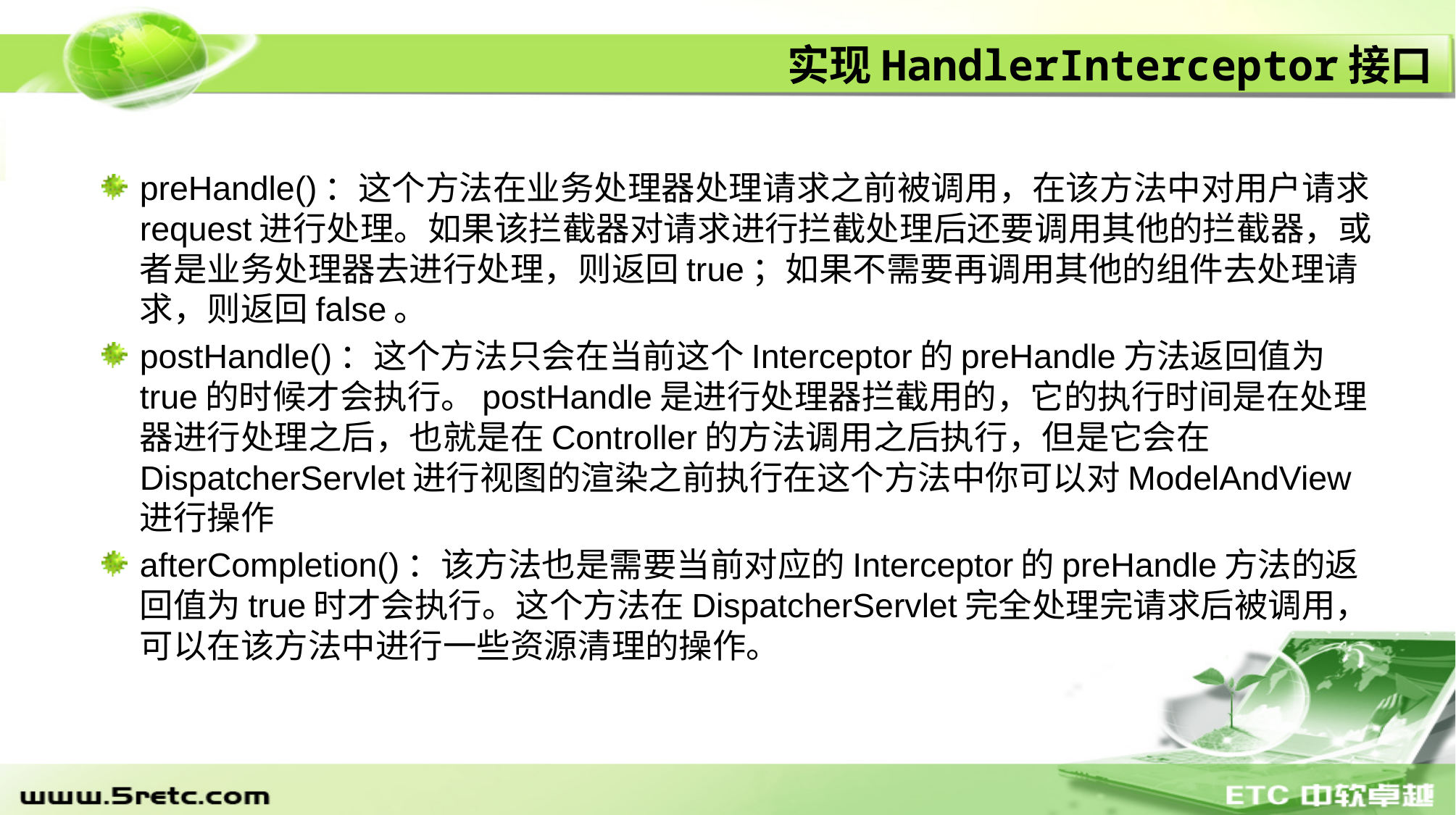

# 实现HandlerInterceptor接口
preHandle()：这个方法在业务处理器处理请求之前被调用，在该方法中对用户请求request进行处理。如果该拦截器对请求进行拦截处理后还要调用其他的拦截器，或者是业务处理器去进行处理，则返回true；如果不需要再调用其他的组件去处理请求，则返回false。
postHandle()：这个方法只会在当前这个Interceptor的preHandle方法返回值为true的时候才会执行。postHandle是进行处理器拦截用的，它的执行时间是在处理器进行处理之后，也就是在Controller的方法调用之后执行，但是它会在DispatcherServlet进行视图的渲染之前执行在这个方法中你可以对ModelAndView进行操作
afterCompletion()：该方法也是需要当前对应的Interceptor的preHandle方法的返回值为true时才会执行。这个方法在DispatcherServlet完全处理完请求后被调用，可以在该方法中进行一些资源清理的操作。